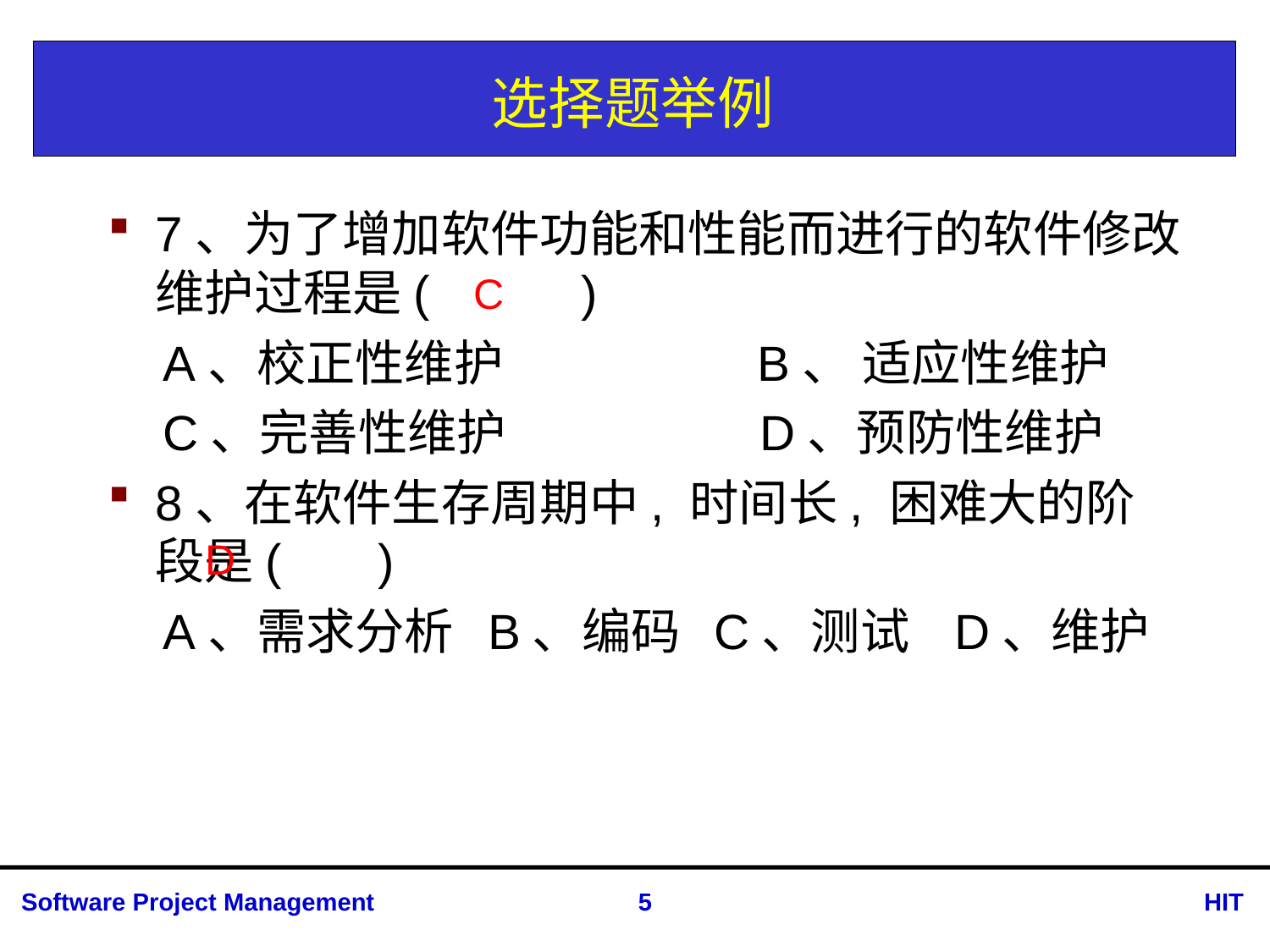

# 选择题举例
7、为了增加软件功能和性能而进行的软件修改维护过程是(           )
    A、校正性维护                      B、 适应性维护
    C、完善性维护                      D、预防性维护
8、在软件生存周期中, 时间长, 困难大的阶段是(       )
    A、需求分析  B、编码  C、测试   D、维护

C
D